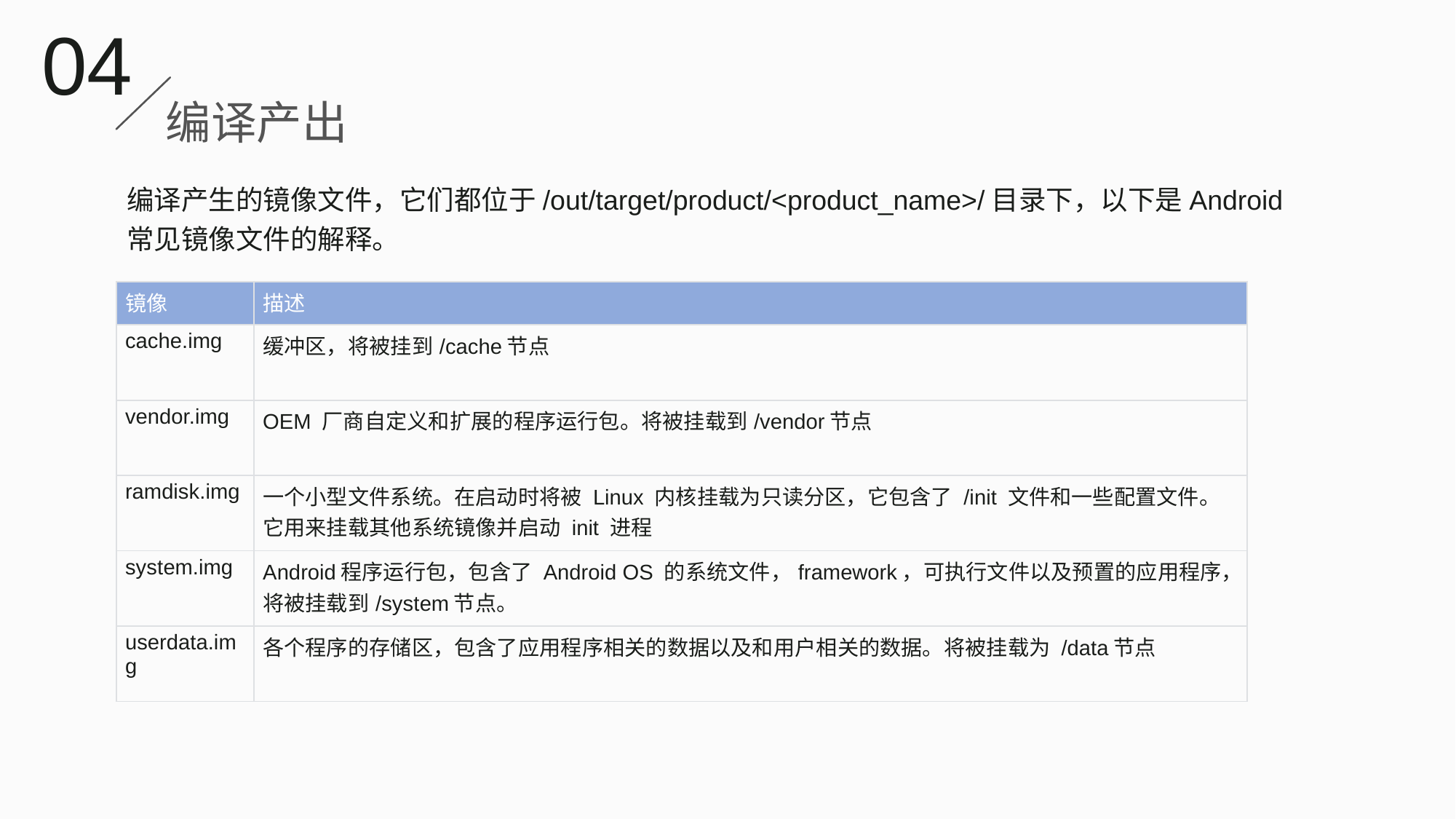

04
编译产出
编译产生的镜像文件，它们都位于/out/target/product/<product_name>/目录下，以下是Android常见镜像文件的解释。
| 镜像 | 描述 |
| --- | --- |
| cache.img | 缓冲区，将被挂到/cache节点 |
| vendor.img | OEM 厂商自定义和扩展的程序运行包。将被挂载到/vendor节点 |
| ramdisk.img | 一个小型文件系统。在启动时将被 Linux 内核挂载为只读分区，它包含了 /init 文件和一些配置文件。它用来挂载其他系统镜像并启动 init 进程 |
| system.img | Android程序运行包，包含了 Android OS 的系统文件，framework，可执行文件以及预置的应用程序，将被挂载到/system节点。 |
| userdata.img | 各个程序的存储区，包含了应用程序相关的数据以及和用户相关的数据。将被挂载为 /data节点 |